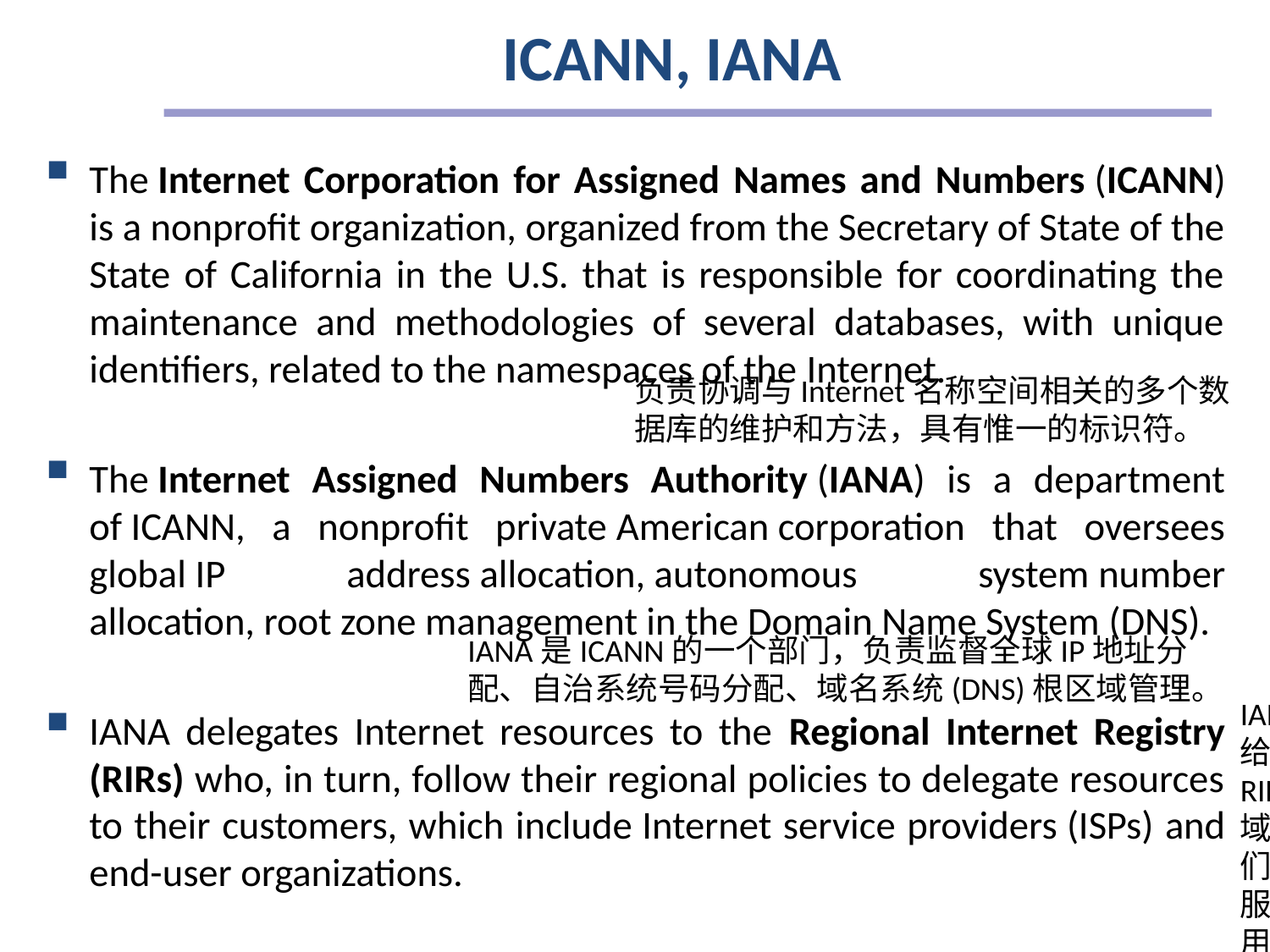

# ICANN, IANA
The Internet Corporation for Assigned Names and Numbers (ICANN) is a nonprofit organization, organized from the Secretary of State of the State of California in the U.S. that is responsible for coordinating the maintenance and methodologies of several databases, with unique identifiers, related to the namespaces of the Internet.

The Internet Assigned Numbers Authority (IANA) is a department of ICANN, a nonprofit private American corporation that oversees global IP address allocation, autonomous system number allocation, root zone management in the Domain Name System (DNS).

IANA delegates Internet resources to the Regional Internet Registry (RIRs) who, in turn, follow their regional policies to delegate resources to their customers, which include Internet service providers (ISPs) and end-user organizations.
负责协调与Internet名称空间相关的多个数据库的维护和方法，具有惟一的标识符。
IANA是ICANN的一个部门，负责监督全球IP地址分配、自治系统号码分配、域名系统(DNS)根区域管理。
IANA将互联网资源委托给区域互联网登记处RIRs，而RIRs又遵循区域政策将资源委托给他们的客户，包括互联网服务提供商(isp)和最终用户组织。